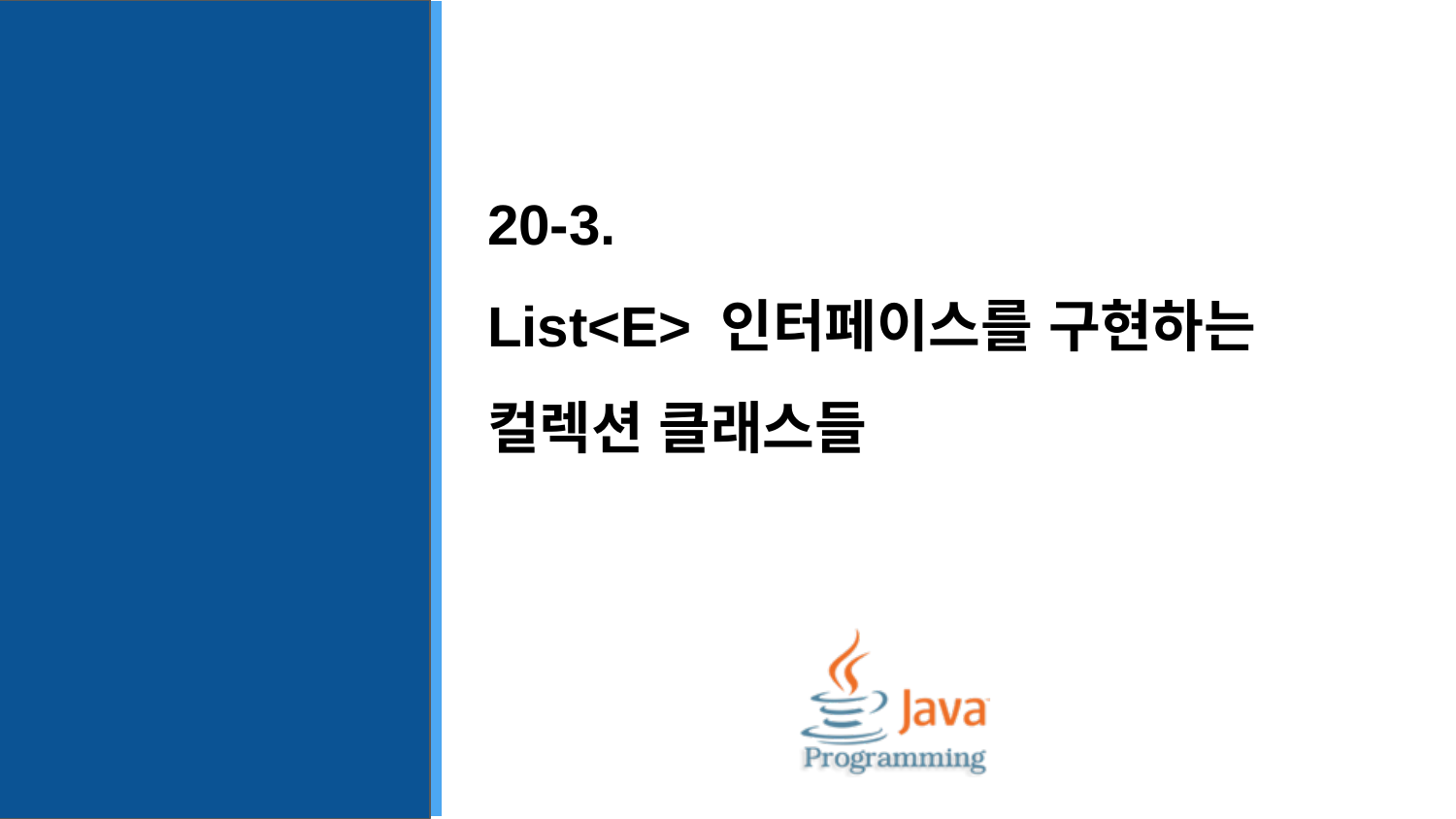

# 20-3.
List<E> 인터페이스를 구현하는
컬렉션 클래스들